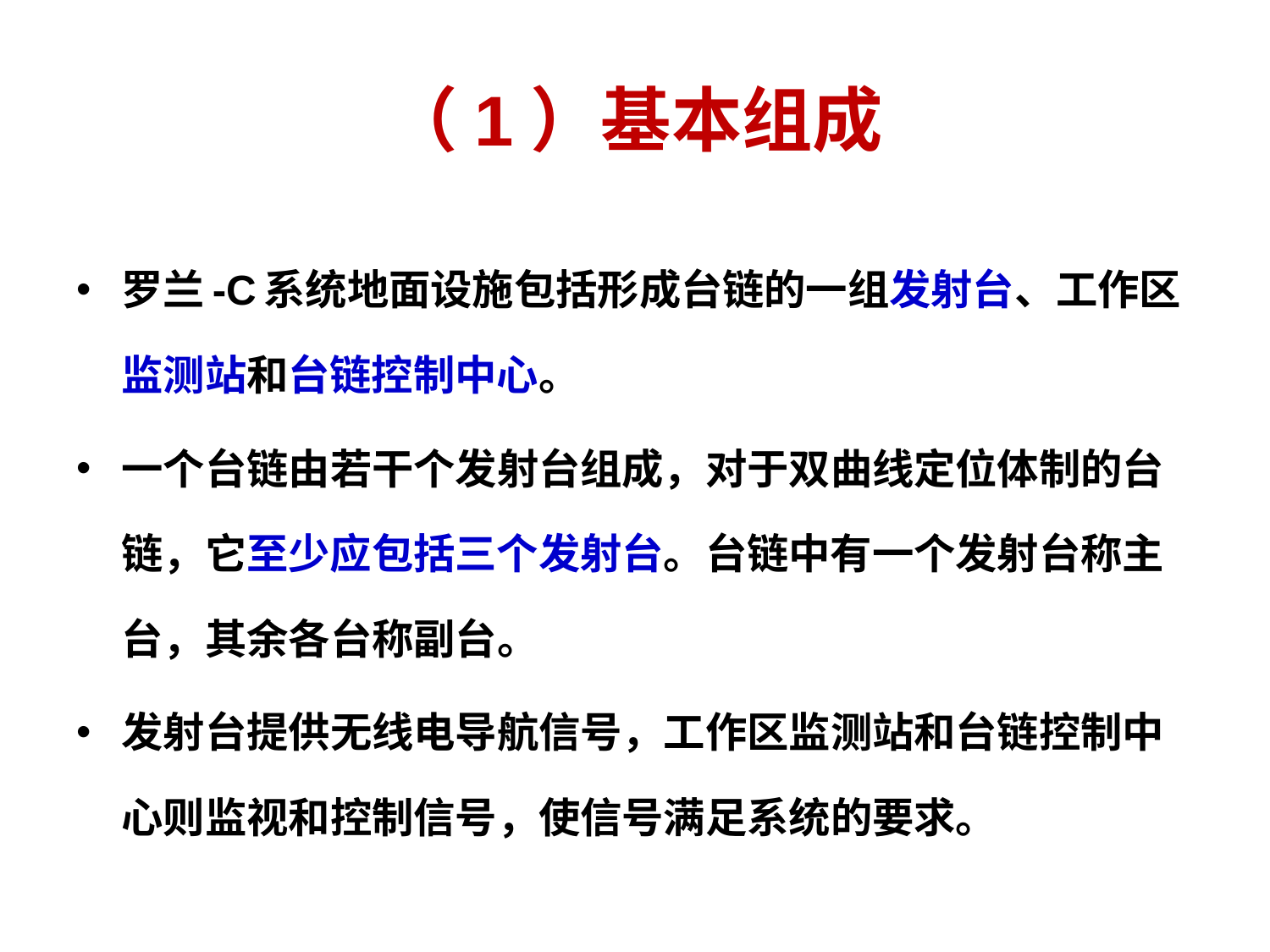

# （1）基本组成
罗兰-C系统地面设施包括形成台链的一组发射台、工作区监测站和台链控制中心。
一个台链由若干个发射台组成，对于双曲线定位体制的台链，它至少应包括三个发射台。台链中有一个发射台称主台，其余各台称副台。
发射台提供无线电导航信号，工作区监测站和台链控制中心则监视和控制信号，使信号满足系统的要求。